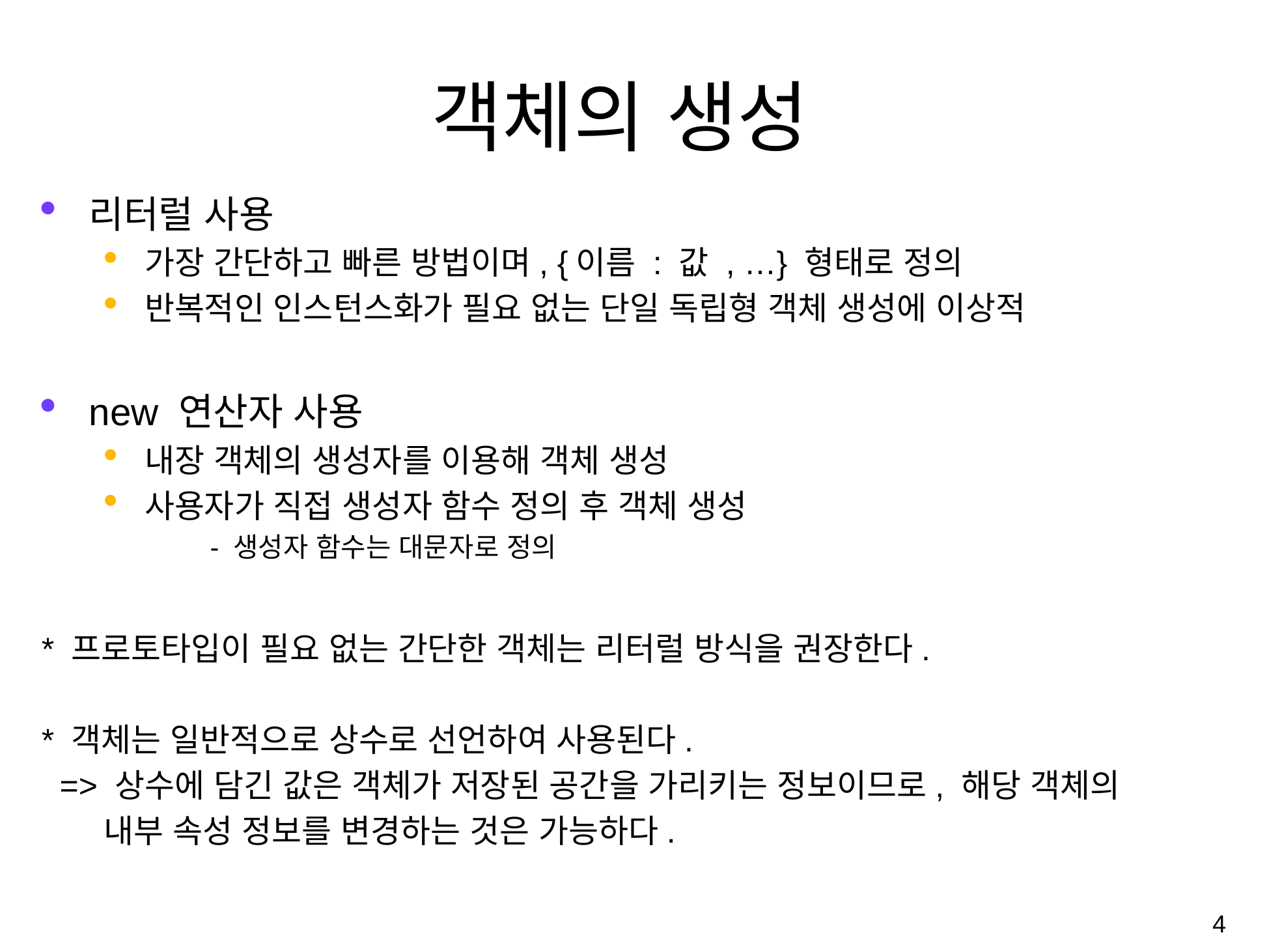

# 객체의 생성
리터럴 사용
가장 간단하고 빠른 방법이며, {이름 : 값 , …} 형태로 정의
반복적인 인스턴스화가 필요 없는 단일 독립형 객체 생성에 이상적

new 연산자 사용
내장 객체의 생성자를 이용해 객체 생성
사용자가 직접 생성자 함수 정의 후 객체 생성
	 - 생성자 함수는 대문자로 정의

* 프로토타입이 필요 없는 간단한 객체는 리터럴 방식을 권장한다.

* 객체는 일반적으로 상수로 선언하여 사용된다.
  => 상수에 담긴 값은 객체가 저장된 공간을 가리키는 정보이므로, 해당 객체의
      내부 속성 정보를 변경하는 것은 가능하다.

4